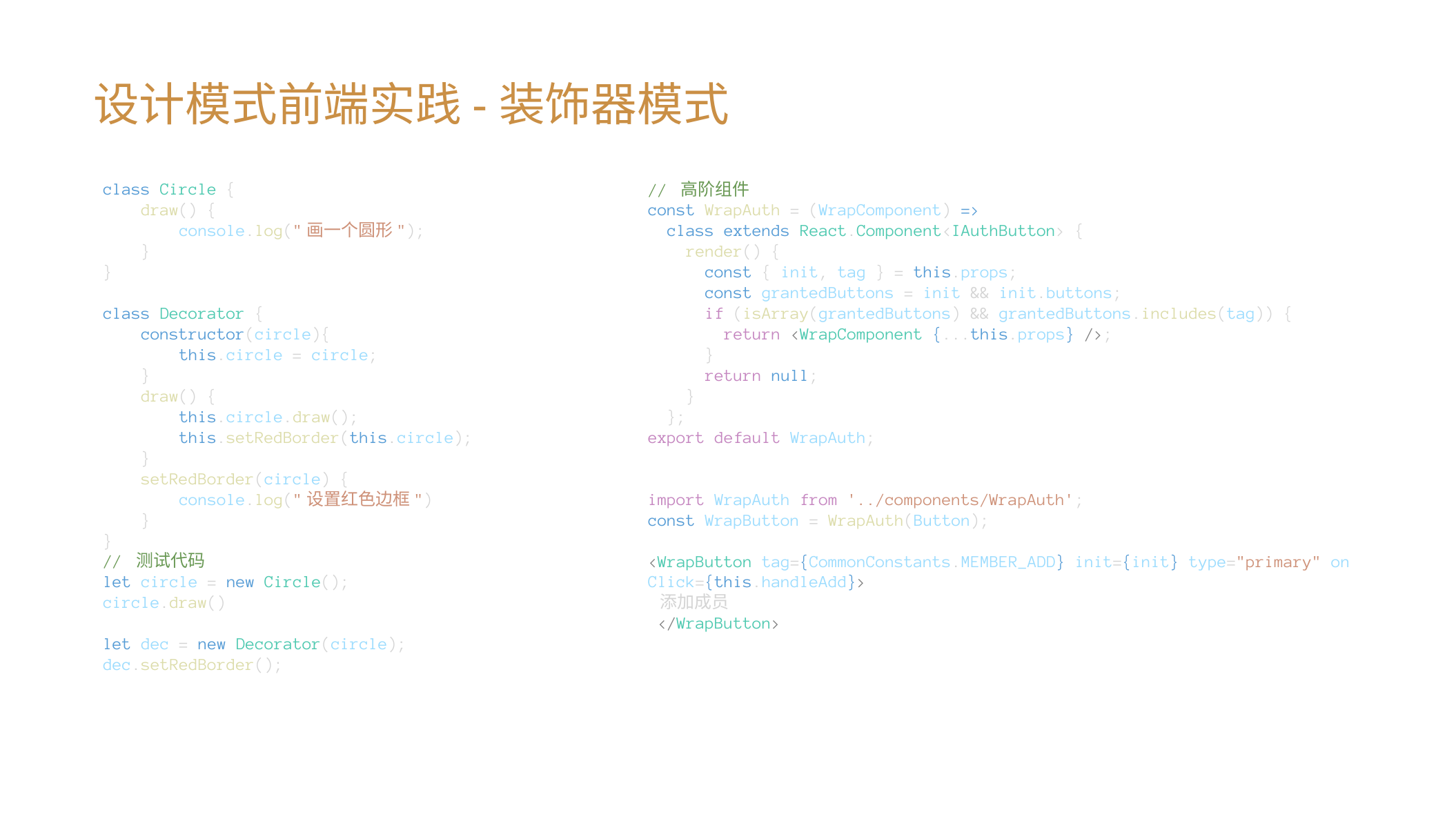

设计模式前端实践-装饰器模式
class Circle {
    draw() {
        console.log("画一个圆形");
    }
}
class Decorator {
    constructor(circle){
        this.circle = circle;
    }
    draw() {
        this.circle.draw();
        this.setRedBorder(this.circle);
    }
    setRedBorder(circle) {
        console.log("设置红色边框")
    }
}
// 测试代码
let circle = new Circle();
circle.draw()
let dec = new Decorator(circle);
dec.setRedBorder();
// 高阶组件
const WrapAuth = (WrapComponent) =>
  class extends React.Component<IAuthButton> {
    render() {
      const { init, tag } = this.props;
      const grantedButtons = init && init.buttons;
      if (isArray(grantedButtons) && grantedButtons.includes(tag)) {
        return <WrapComponent {...this.props} />;
      }
      return null;
    }
  };
export default WrapAuth;
import WrapAuth from '../components/WrapAuth';
const WrapButton = WrapAuth(Button);
<WrapButton tag={CommonConstants.MEMBER_ADD} init={init} type="primary" onClick={this.handleAdd}>
  添加成员
 </WrapButton>